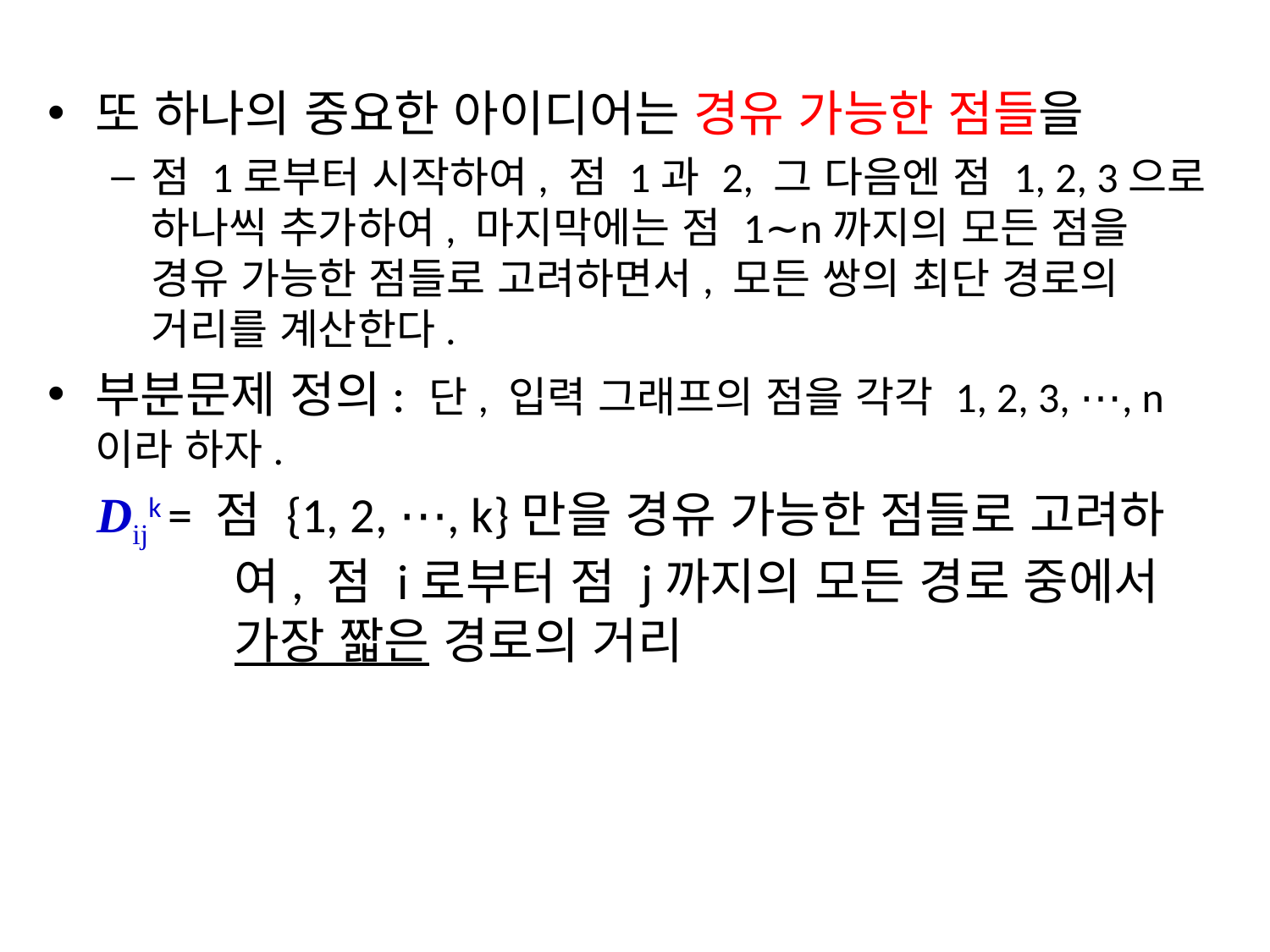

또 하나의 중요한 아이디어는 경유 가능한 점들을
점 1로부터 시작하여, 점 1과 2, 그 다음엔 점 1, 2, 3으로 하나씩 추가하여, 마지막에는 점 1∼n까지의 모든 점을 경유 가능한 점들로 고려하면서, 모든 쌍의 최단 경로의 거리를 계산한다.
부분문제 정의: 단, 입력 그래프의 점을 각각 1, 2, 3, ⋯, n이라 하자.
Dijk = 점 {1, 2, ⋯, k}만을 경유 가능한 점들로 고려하여, 점 i로부터 점 j까지의 모든 경로 중에서 가장 짧은 경로의 거리